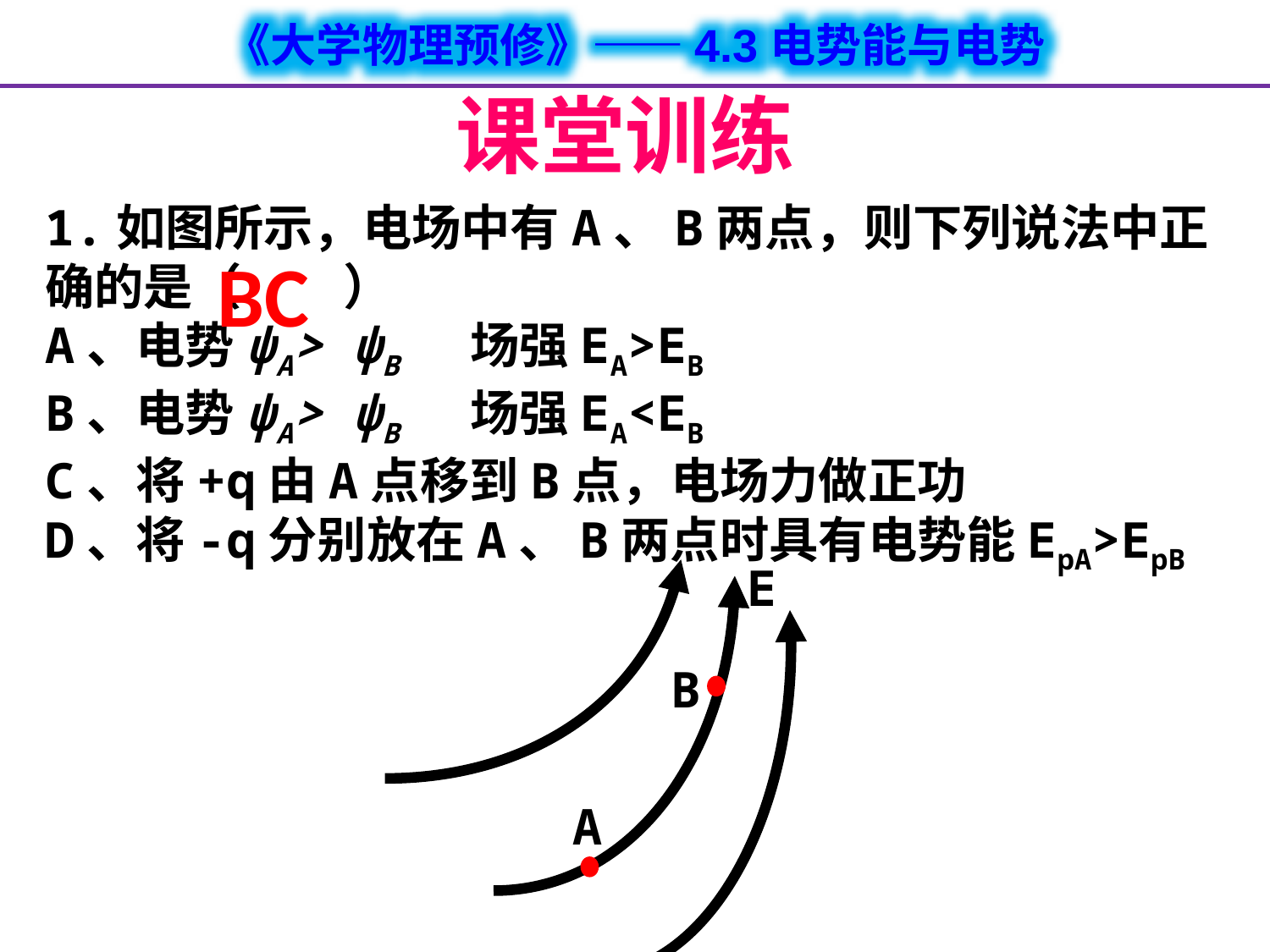

课堂训练
1.如图所示，电场中有A、B两点，则下列说法中正确的是（         ）
A、电势ψA> ψB  场强EA>EB
B、电势ψA> ψB  场强EA<EB
C、将+q由A点移到B点，电场力做正功
D、将-q分别放在A、B两点时具有电势能EpA>EpB
BC

E

B

A